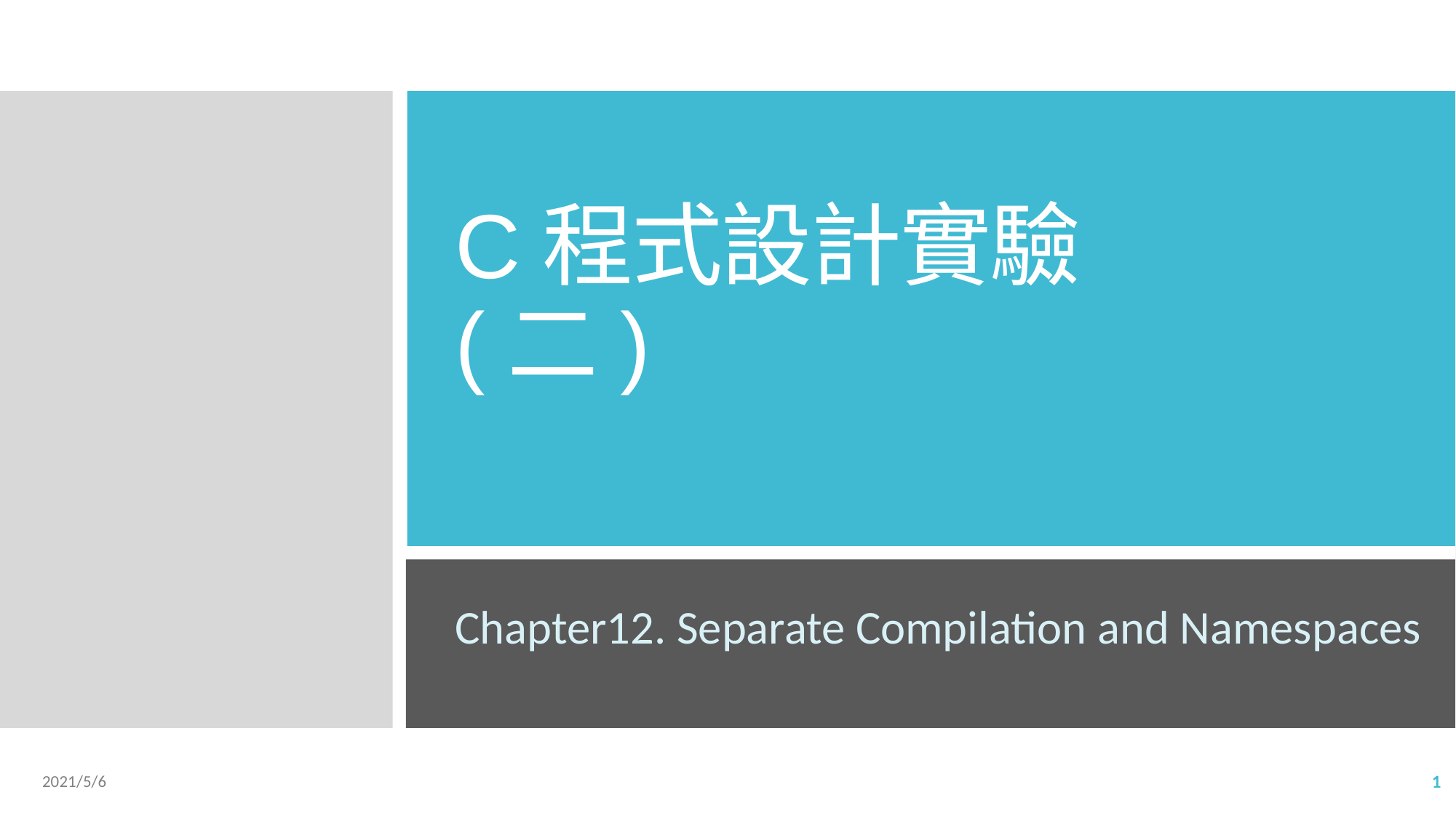

# C程式設計實驗(二)

Chapter12. Separate Compilation and Namespaces
2021/5/6
1